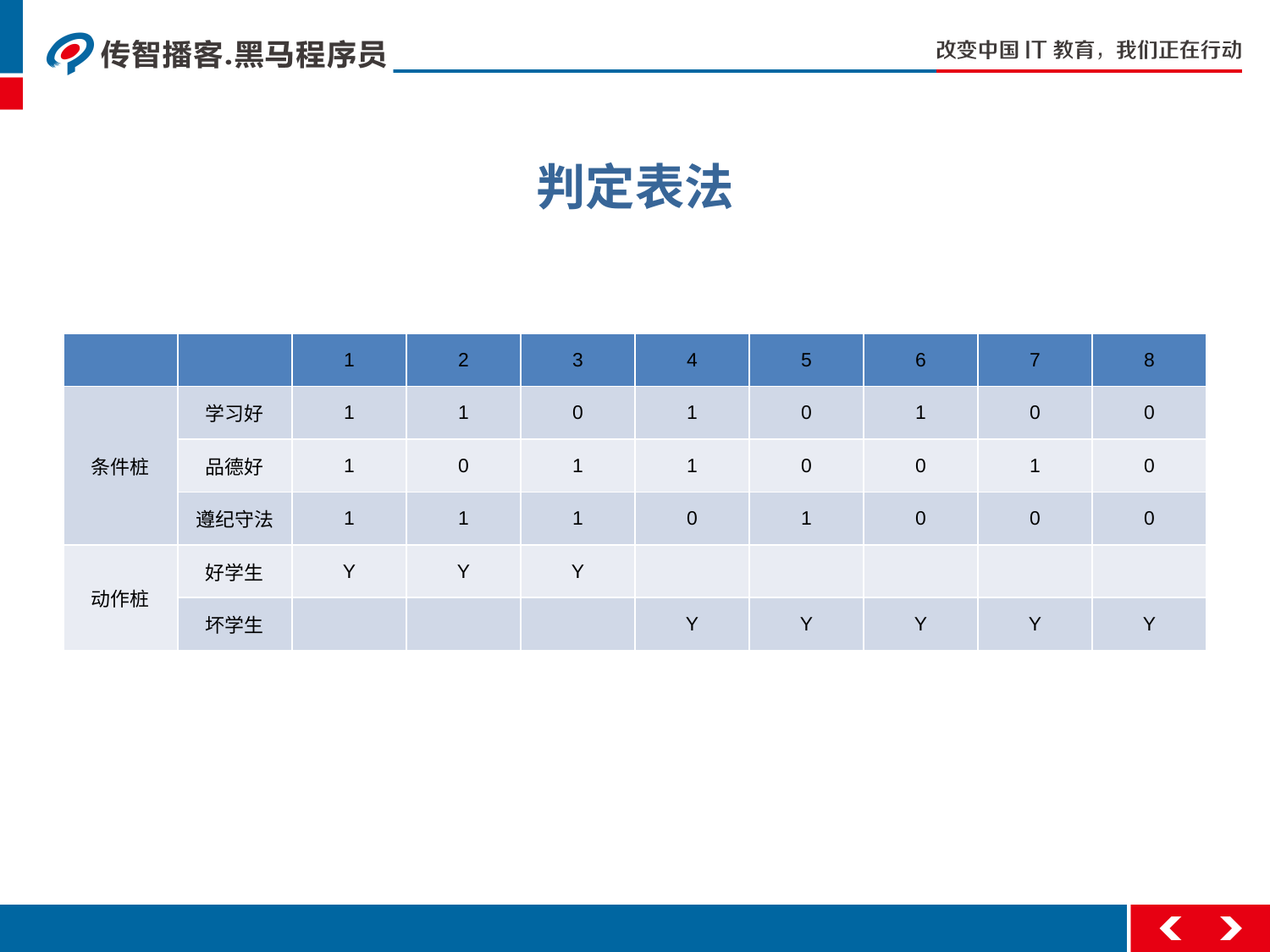

# 判定表法
|  |  | 1 | 2 | 3 | 4 | 5 | 6 | 7 | 8 |
| --- | --- | --- | --- | --- | --- | --- | --- | --- | --- |
| 条件桩 | 学习好 | 1 | 1 | 0 | 1 | 0 | 1 | 0 | 0 |
|  | 品德好 | 1 | 0 | 1 | 1 | 0 | 0 | 1 | 0 |
|  | 遵纪守法 | 1 | 1 | 1 | 0 | 1 | 0 | 0 | 0 |
| 动作桩 | 好学生 | Y | Y | Y |  |  |  |  |  |
|  | 坏学生 |  |  |  | Y | Y | Y | Y | Y |